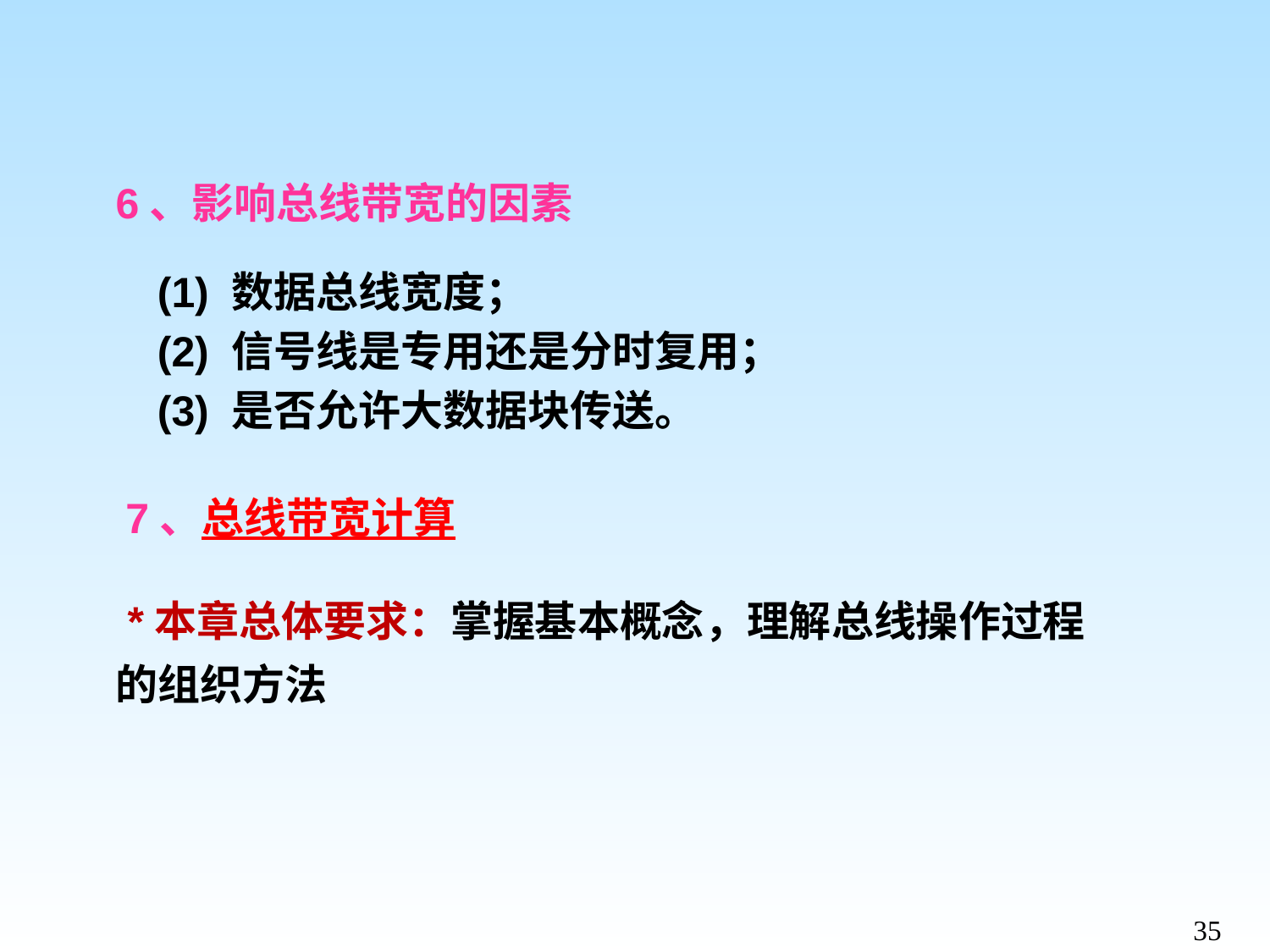

6、影响总线带宽的因素
(1) 数据总线宽度；
(2) 信号线是专用还是分时复用；
(3) 是否允许大数据块传送。
7、总线带宽计算
 *本章总体要求：掌握基本概念，理解总线操作过程的组织方法
35